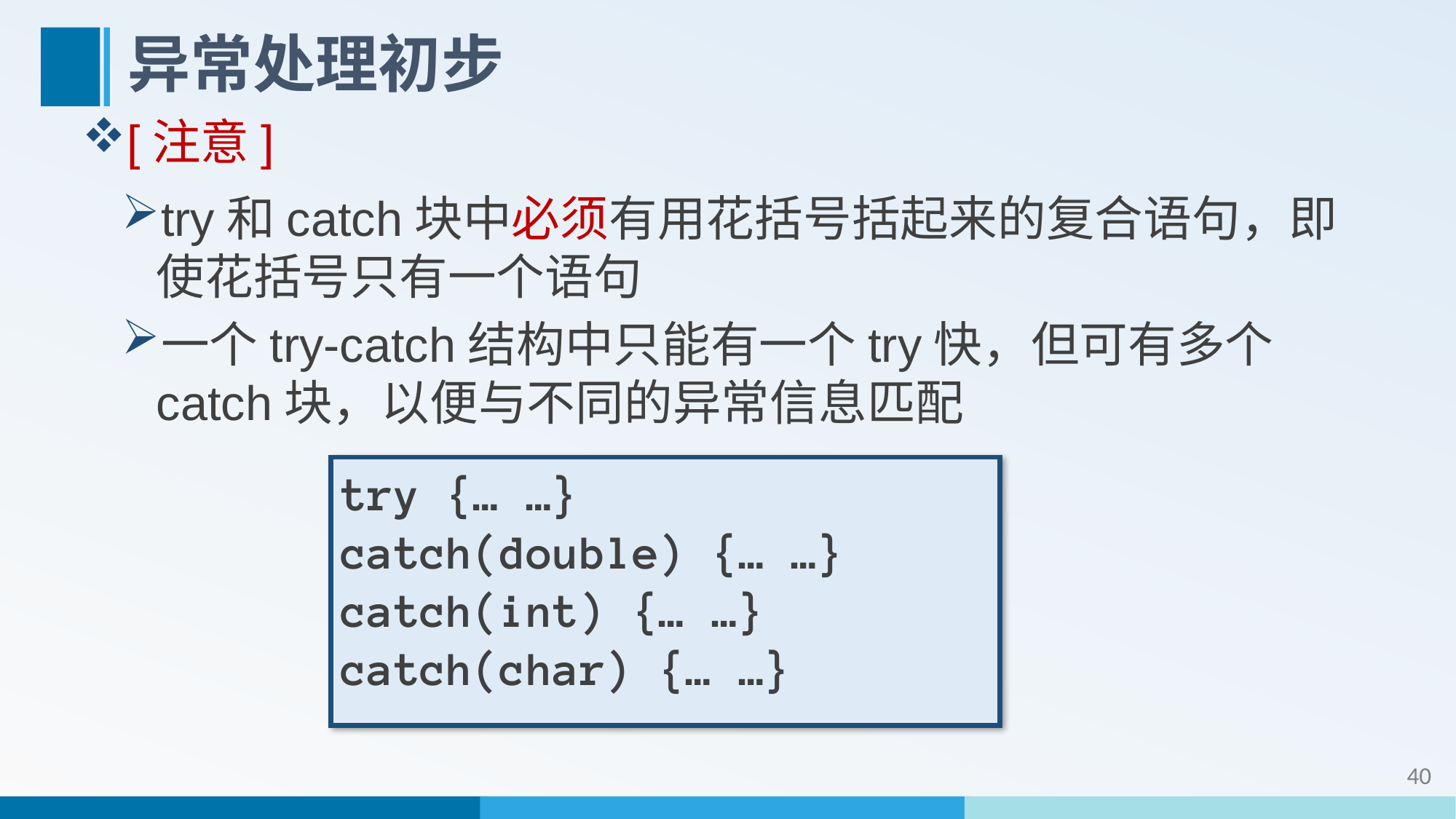

# 异常处理初步
[注意]
try和catch块中必须有用花括号括起来的复合语句，即使花括号只有一个语句
一个try-catch结构中只能有一个try快，但可有多个catch块，以便与不同的异常信息匹配
try {… …}
catch(double) {… …}
catch(int) {… …}
catch(char) {… …}